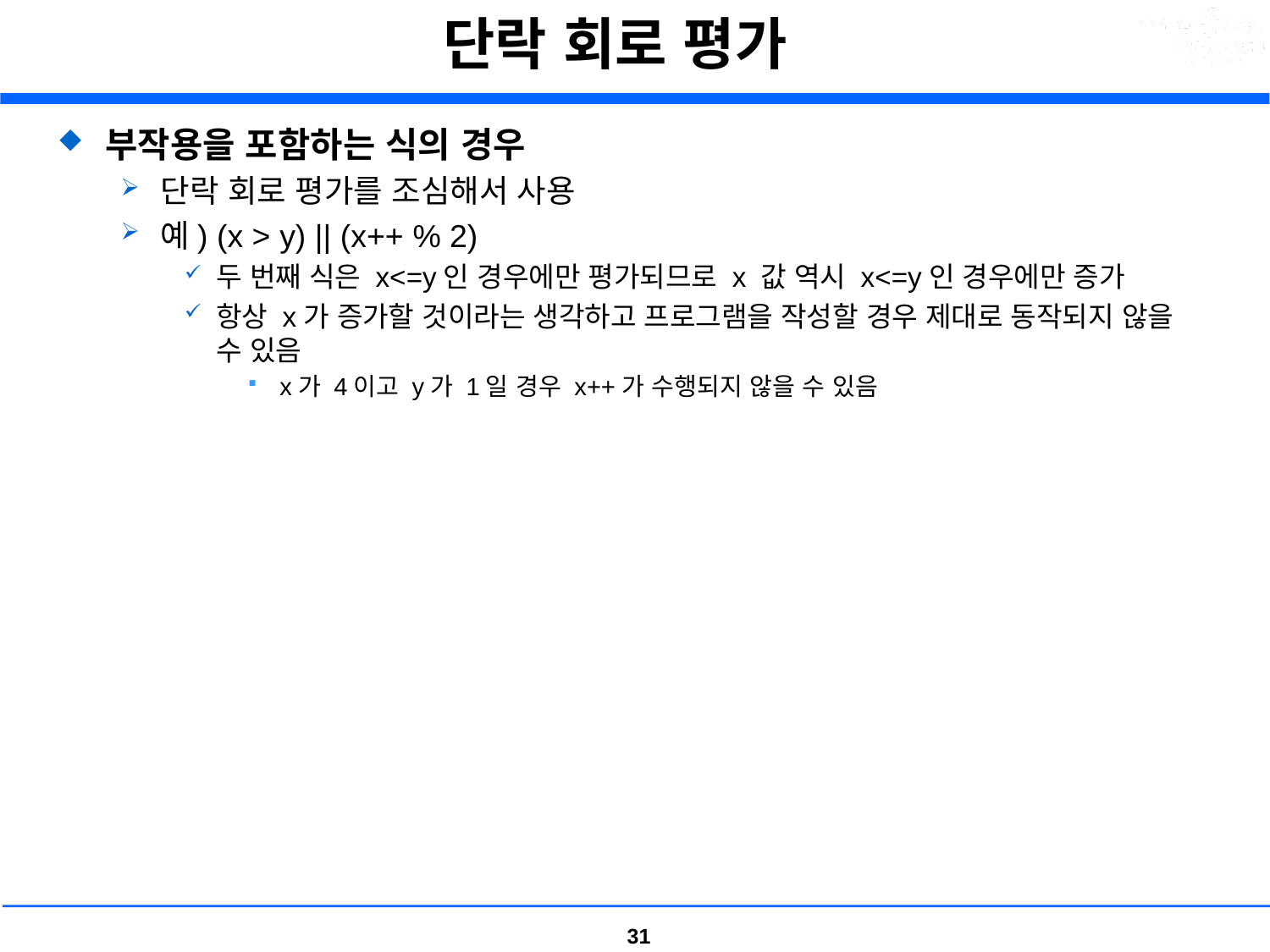

# 단락 회로 평가
부작용을 포함하는 식의 경우
단락 회로 평가를 조심해서 사용
예) (x > y) || (x++ % 2)
두 번째 식은 x<=y인 경우에만 평가되므로 x 값 역시 x<=y인 경우에만 증가
항상 x가 증가할 것이라는 생각하고 프로그램을 작성할 경우 제대로 동작되지 않을 수 있음
x가 4이고 y가 1일 경우 x++가 수행되지 않을 수 있음